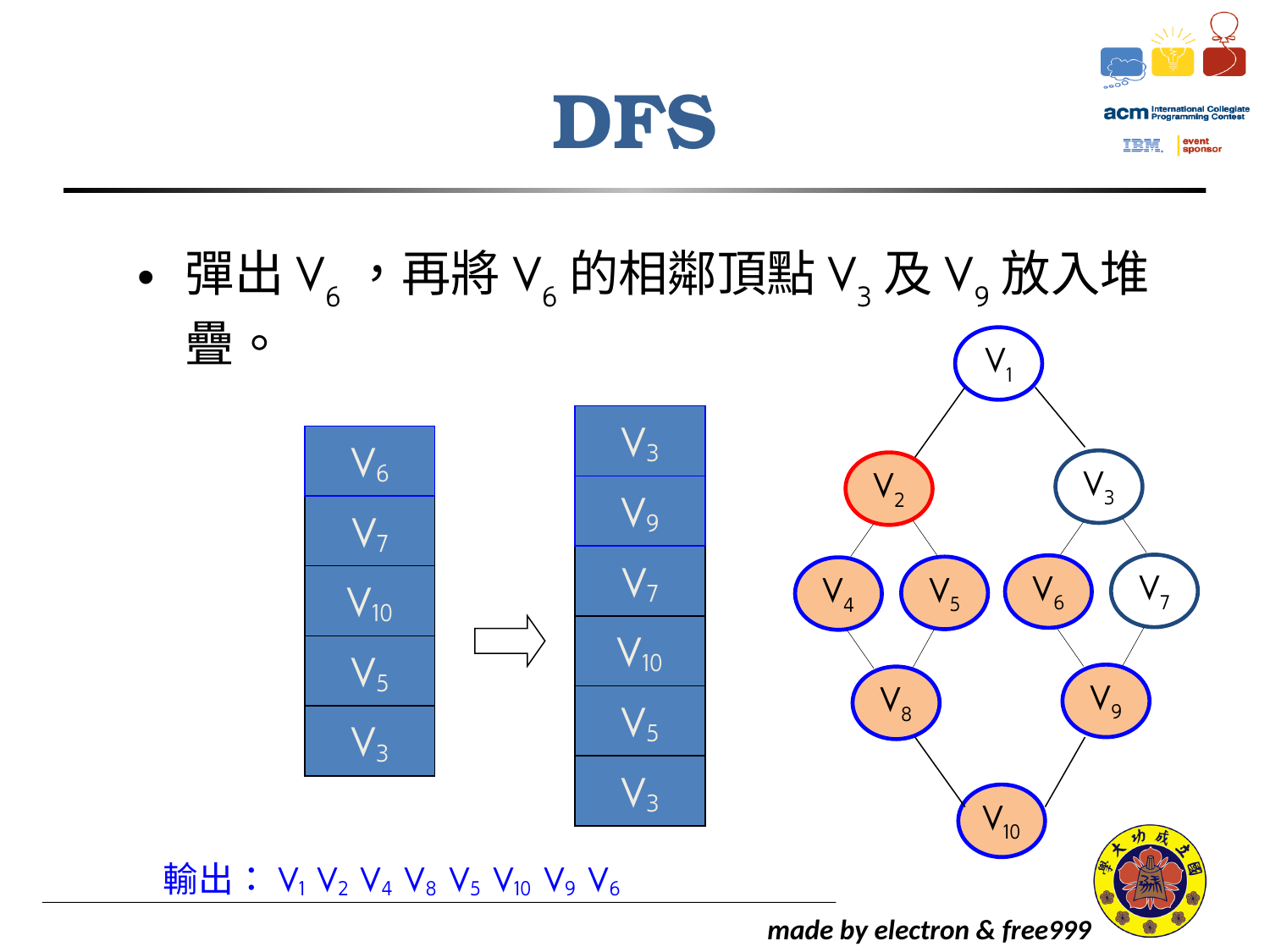

# DFS
彈出V6，再將V6的相鄰頂點V3及V9放入堆疊。
V1

V3
V6
V3
V2
V9
V7

V7
V7
V6
V5
V4
V10

V10

V5
V9
V8
V5
V3

V3
V10
輸出：V1  V2  V4  V8  V5  V10  V9  V6